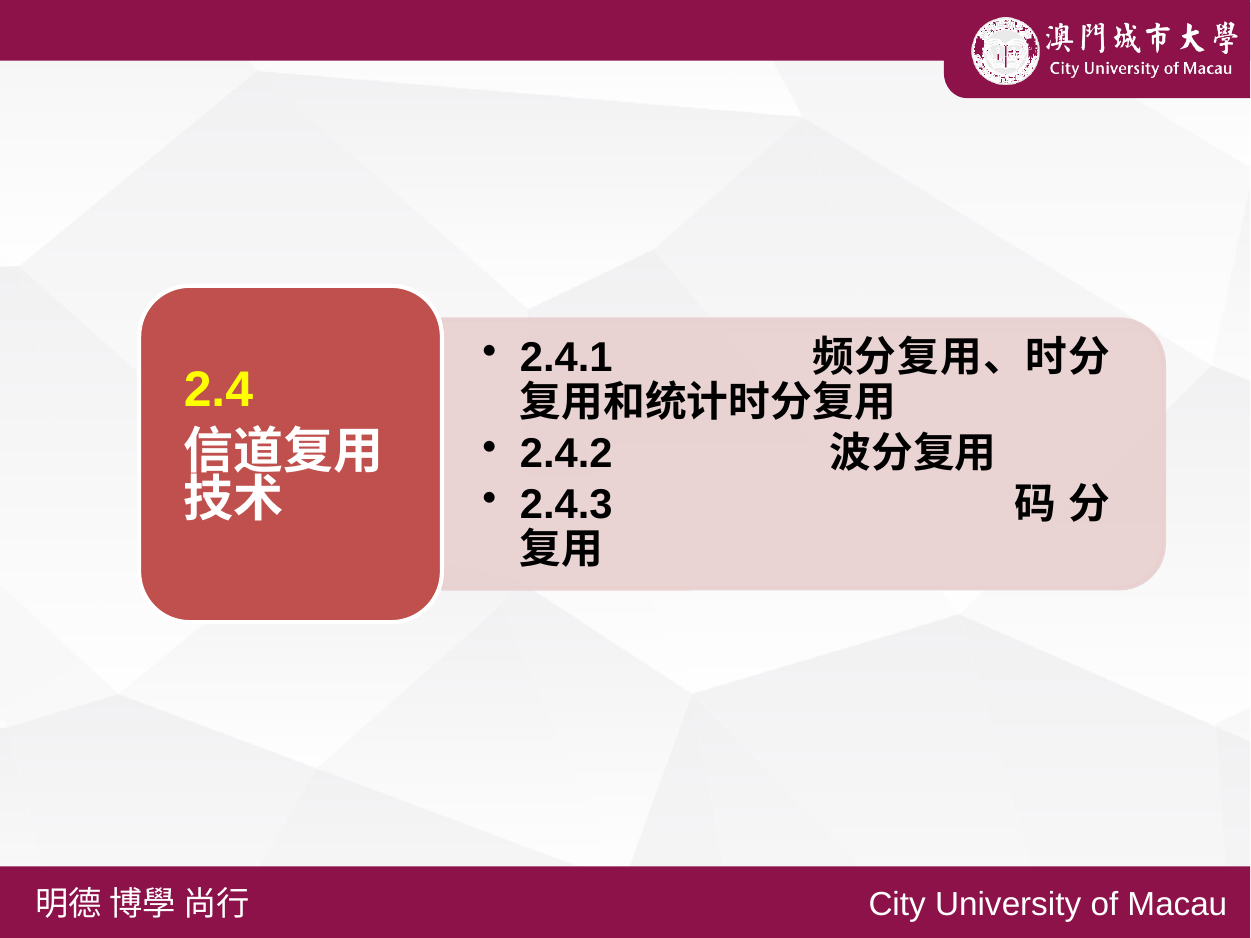

2.4.1               频分复用、时分复用和统计时分复用
2.4.2  	             波分复用
2.4.3			 码分复用
2.4
信道复用技术